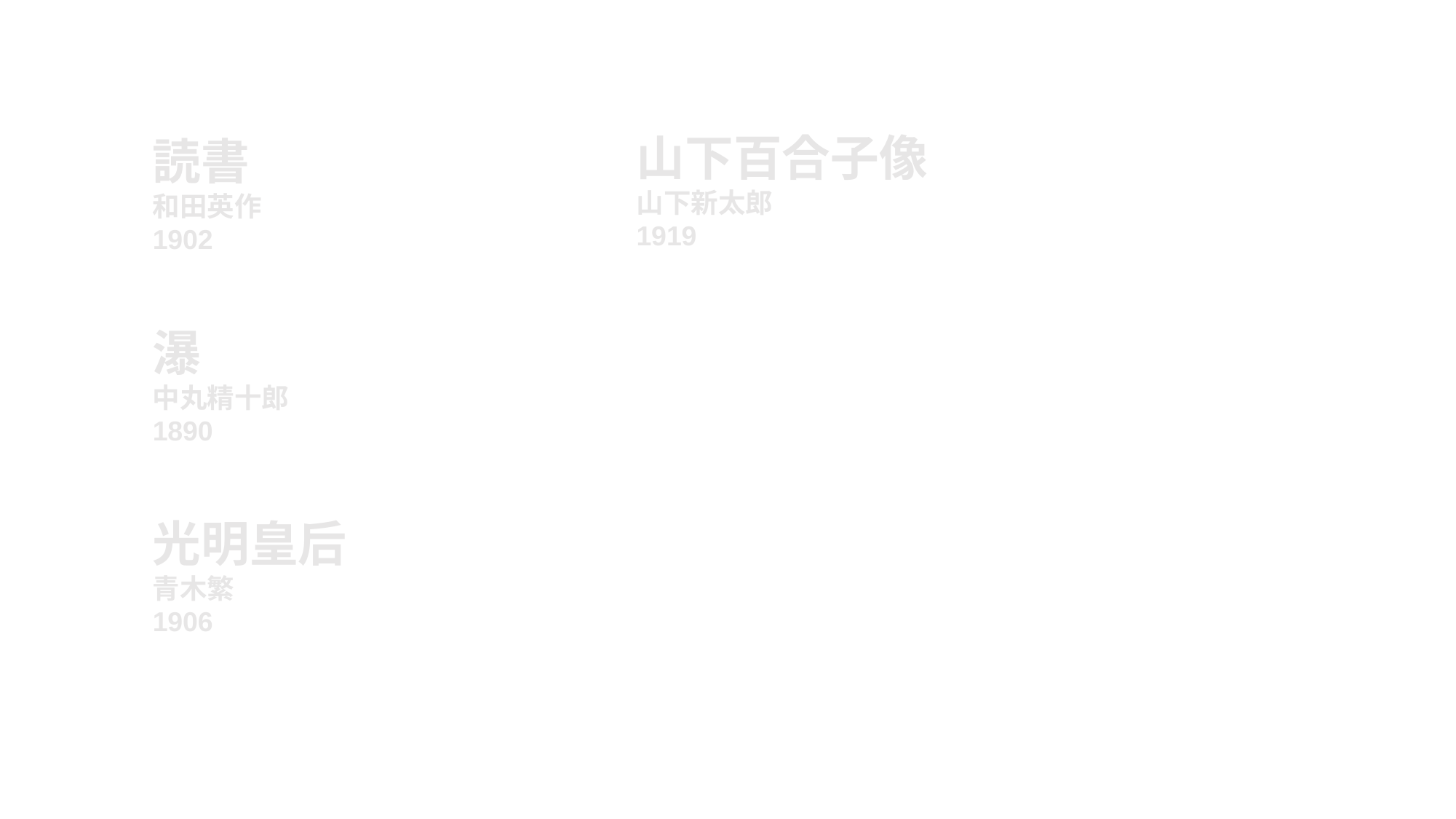

山下百合子像
山下新太郎
1919
読書
和田英作
1902
瀑
中丸精十郎
1890
光明皇后
青木繁
1906